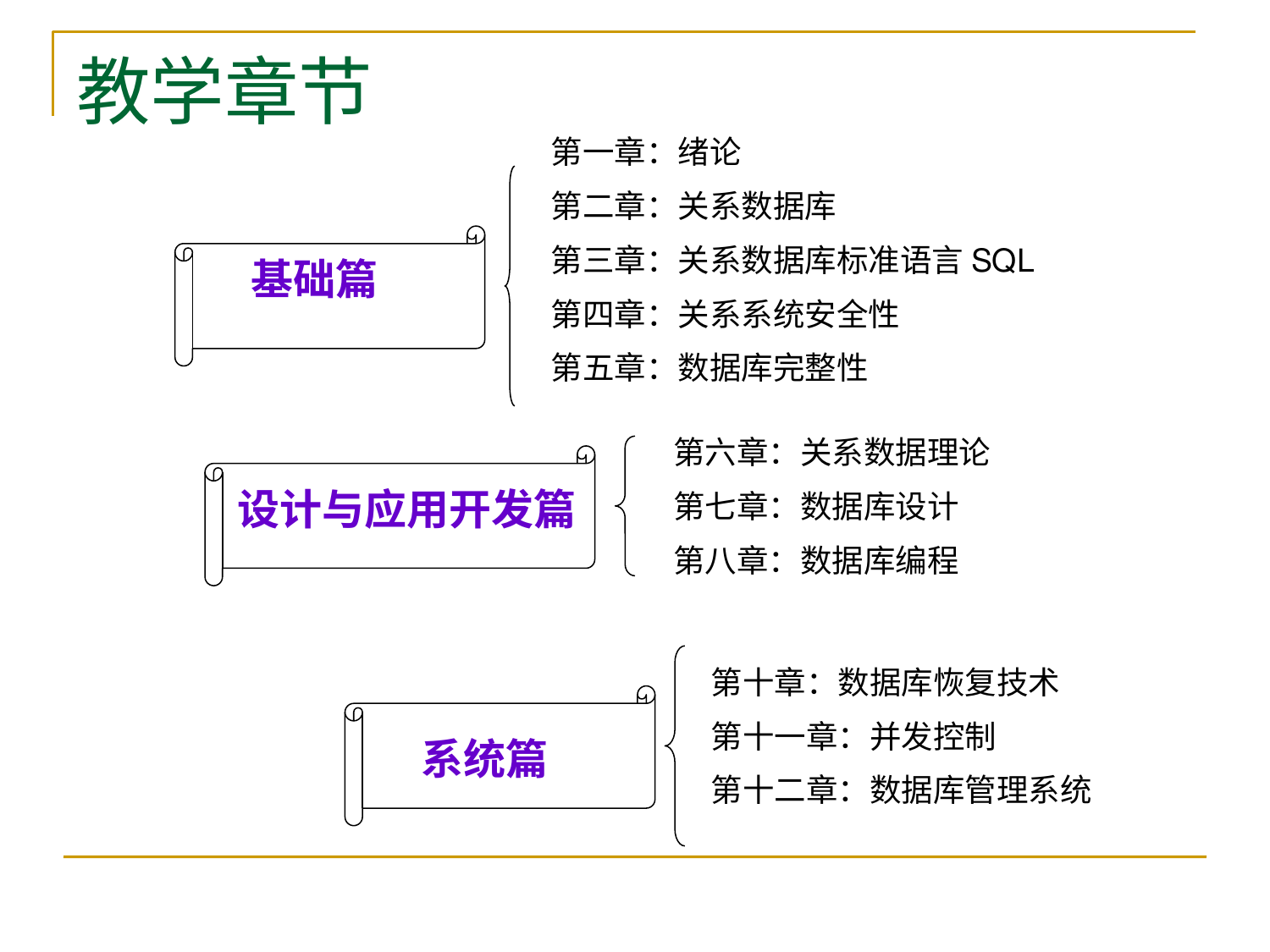

# 教学章节
第一章：绪论
第二章：关系数据库
第三章：关系数据库标准语言SQL
第四章：关系系统安全性
第五章：数据库完整性

基础篇
第六章：关系数据理论
第七章：数据库设计
第八章：数据库编程

设计与应用开发篇

第十章：数据库恢复技术
第十一章：并发控制
第十二章：数据库管理系统

系统篇